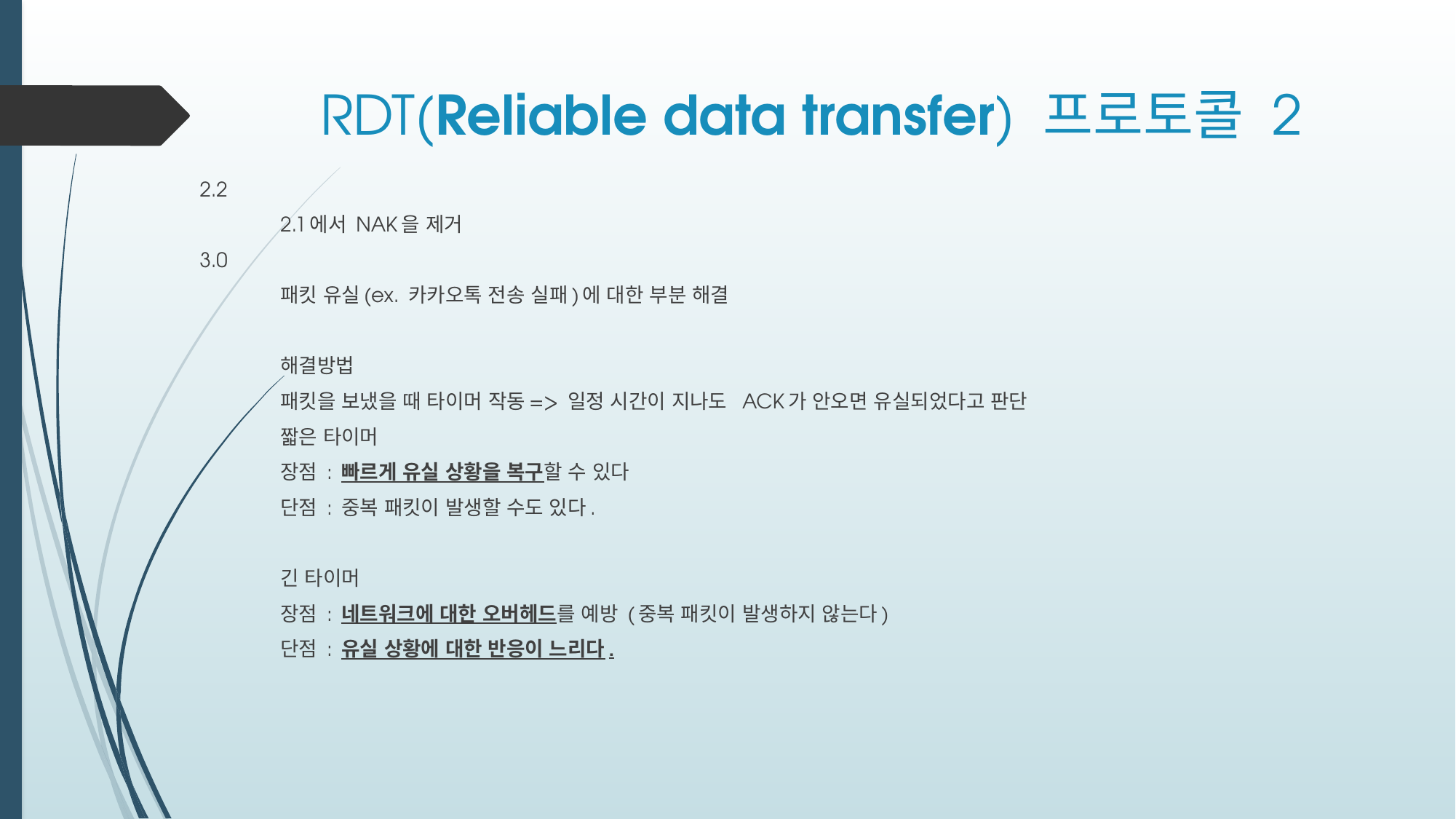

# RDT(Reliable data transfer) 프로토콜 2
2.2
	2.1에서 NAK을 제거
3.0
	패킷 유실(ex. 카카오톡 전송 실패)에 대한 부분 해결

	해결방법
	패킷을 보냈을 때 타이머 작동=> 일정 시간이 지나도  ACK가 안오면 유실되었다고 판단
	짧은 타이머
		장점 : 빠르게 유실 상황을 복구할 수 있다
		단점 : 중복 패킷이 발생할 수도 있다.

	긴 타이머
		장점 : 네트워크에 대한 오버헤드를 예방 (중복 패킷이 발생하지 않는다)
		단점 : 유실 상황에 대한 반응이 느리다.